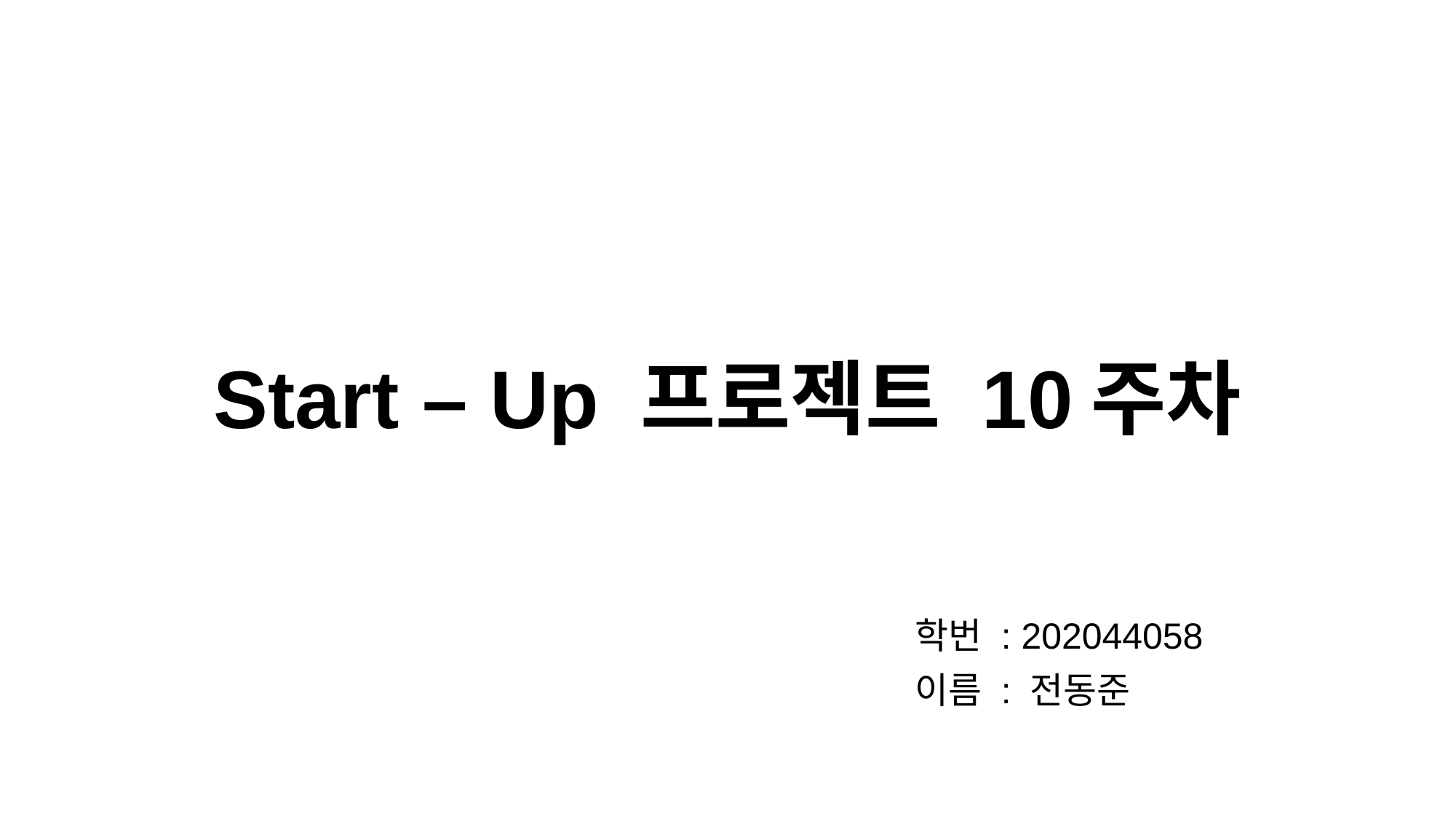

# Start – Up 프로젝트 10주차
학번 : 202044058
이름 : 전동준